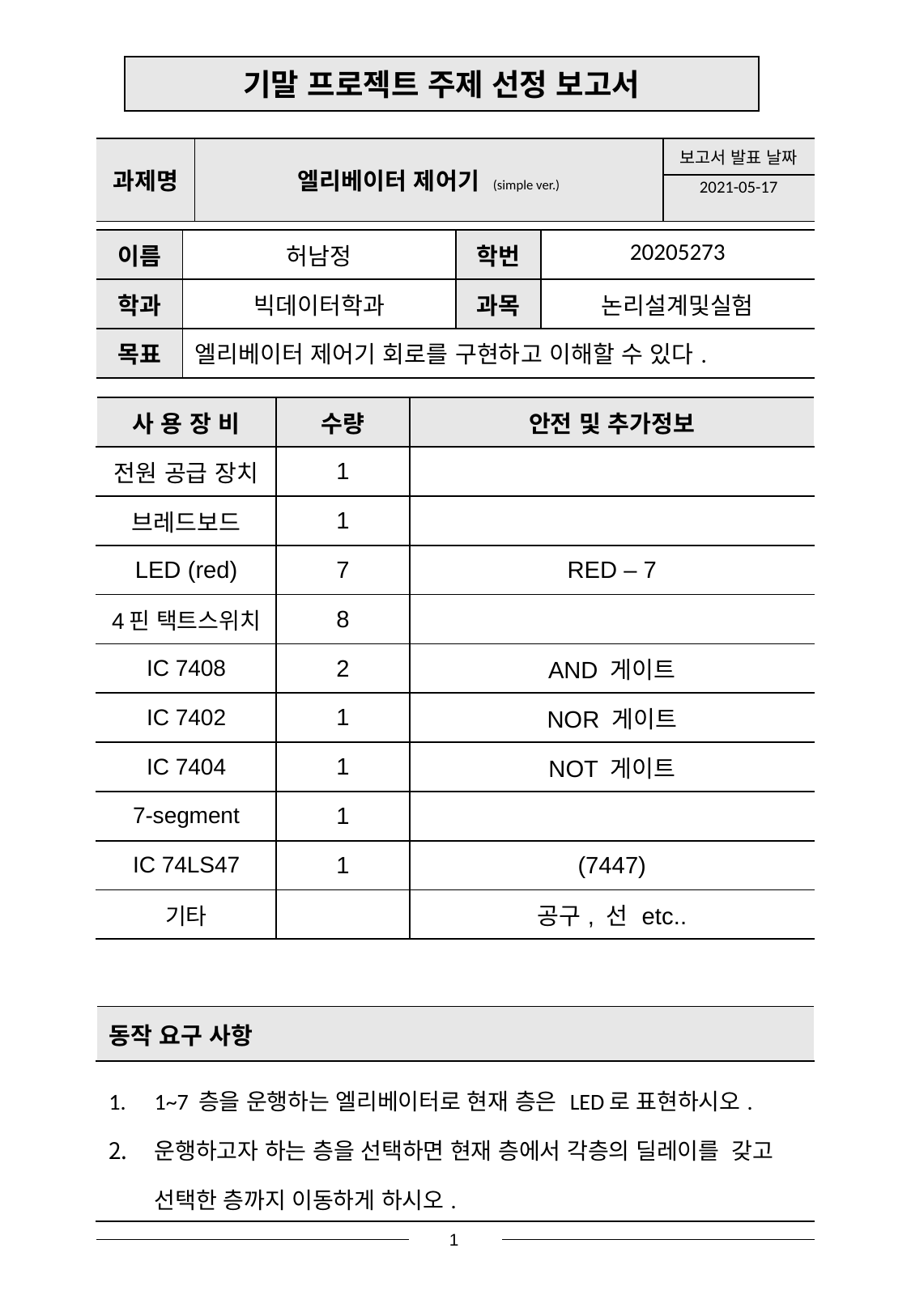

기말 프로젝트 주제 선정 보고서
| 과제명 | 엘리베이터 제어기 (simple ver.) | 보고서 발표 날짜 |
| --- | --- | --- |
|  |  | 2021-05-17 |
| 이름 | 허남정 | 학번 | 20205273 |
| --- | --- | --- | --- |
| 학과 | 빅데이터학과 | 과목 | 논리설계및실험 |
| 목표 | 엘리베이터 제어기 회로를 구현하고 이해할 수 있다. |  |  |
| 사 용 장 비 | 수량 | 안전 및 추가정보 |
| --- | --- | --- |
| 전원 공급 장치 | 1 |  |
| 브레드보드 | 1 |  |
| LED (red) | 7 | RED – 7 |
| 4핀 택트스위치 | 8 |  |
| IC 7408 | 2 | AND 게이트 |
| IC 7402 | 1 | NOR 게이트 |
| IC 7404 | 1 | NOT 게이트 |
| 7-segment | 1 |  |
| IC 74LS47 | 1 | (7447) |
| 기타 |  | 공구, 선 etc.. |
| 동작 요구 사항 |
| --- |
| 1~7 층을 운행하는 엘리베이터로 현재 층은 LED로 표현하시오. 운행하고자 하는 층을 선택하면 현재 층에서 각층의 딜레이를 갖고 선택한 층까지 이동하게 하시오. |
1